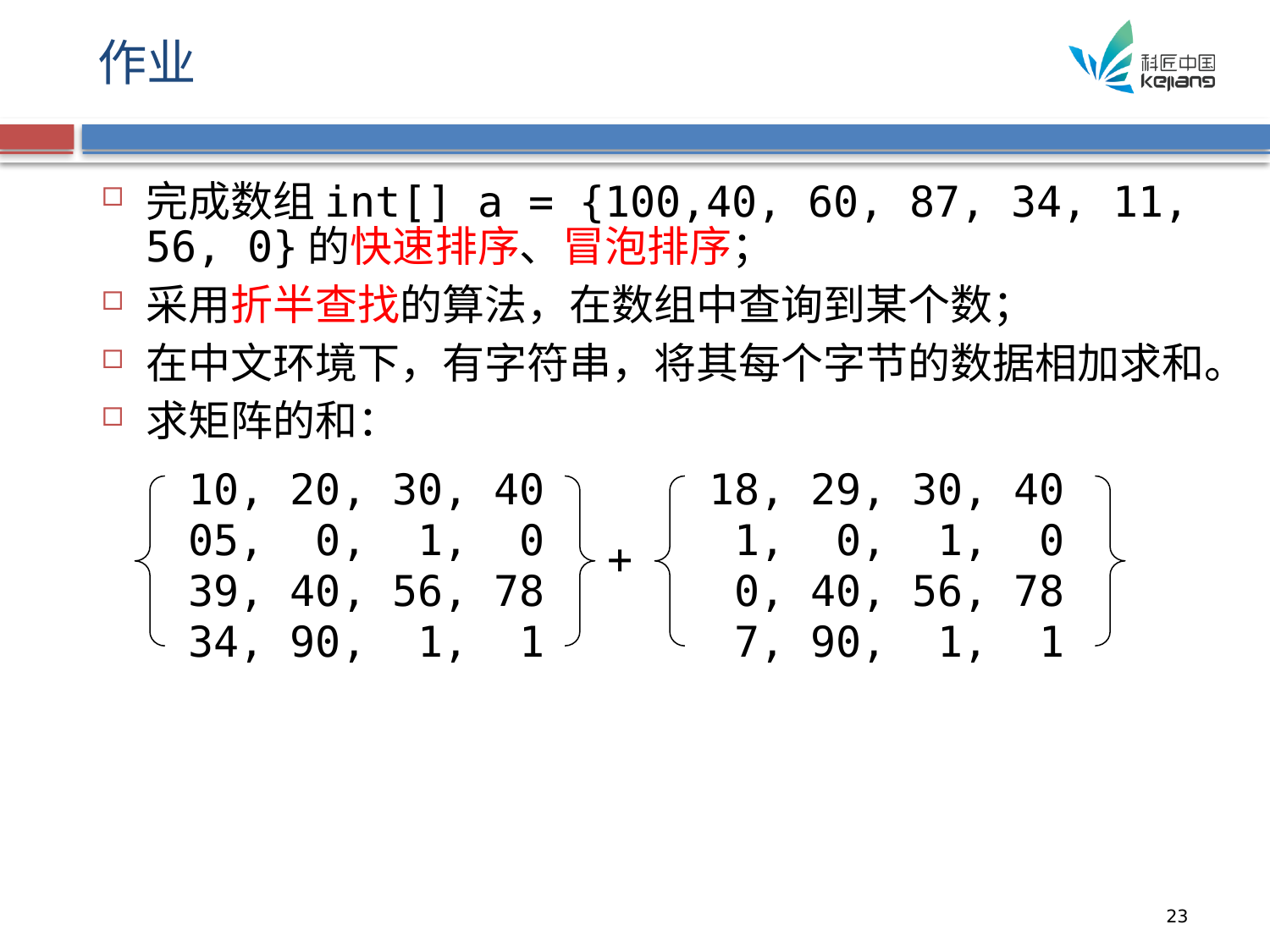

# 作业
完成数组int[] a = {100,40, 60, 87, 34, 11, 56, 0}的快速排序、冒泡排序；
采用折半查找的算法，在数组中查询到某个数；
在中文环境下，有字符串，将其每个字节的数据相加求和。
求矩阵的和：

10, 20, 30, 40
05,  0,  1,  0
39, 40, 56, 78
34, 90,  1,  1
18, 29, 30, 40
 1,  0,  1,  0
 0, 40, 56, 78
 7, 90,  1,  1

+
23